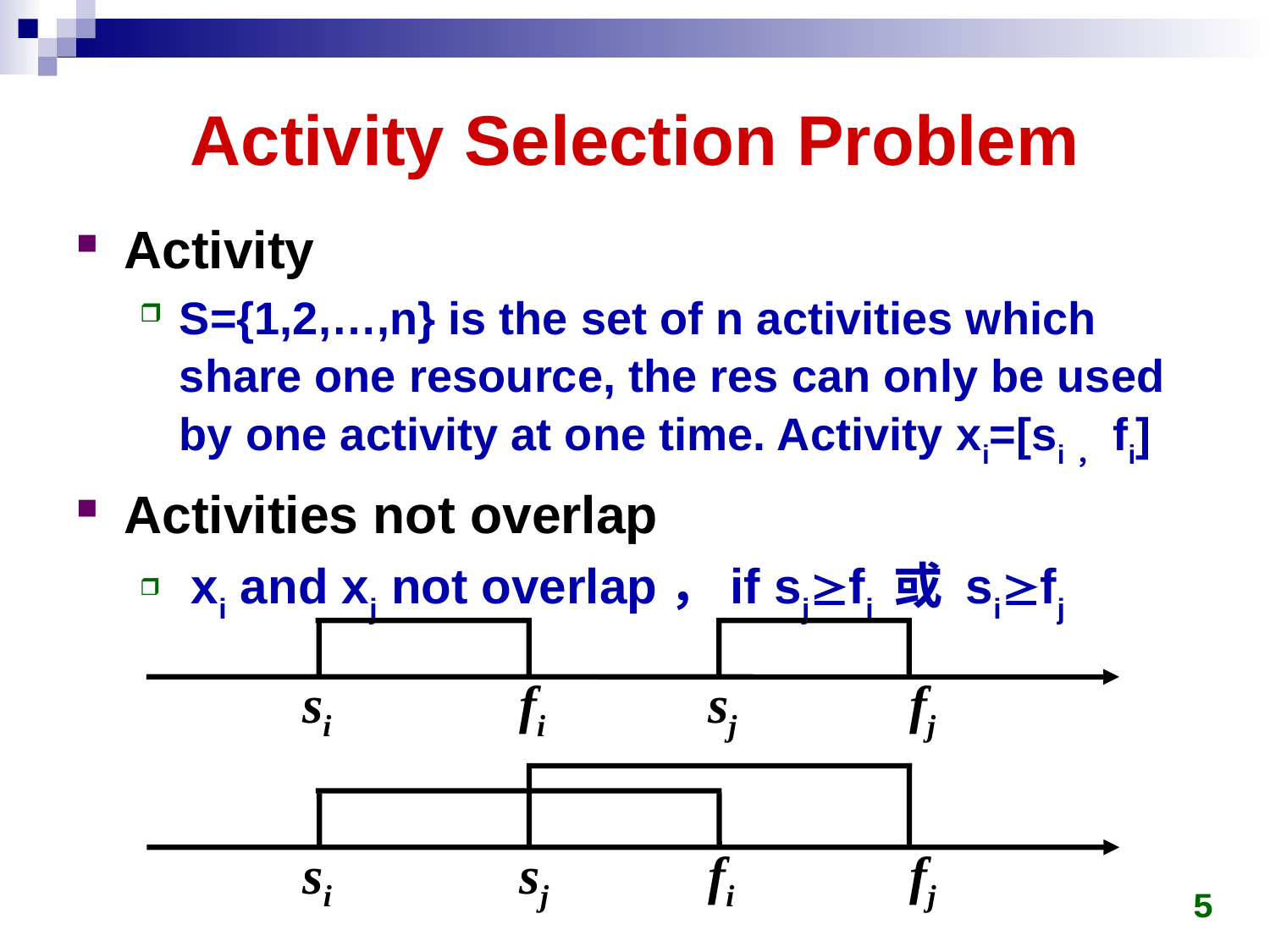

# Activity Selection Problem
Activity
S={1,2,…,n} is the set of n activities which share one resource, the res can only be used by one activity at one time. Activity xi=[si，fi]
Activities not overlap
 xi and xj not overlap，if sj≥fi 或 si≥fj

si
fi
sj
fj

si
sj
fi
fj

5